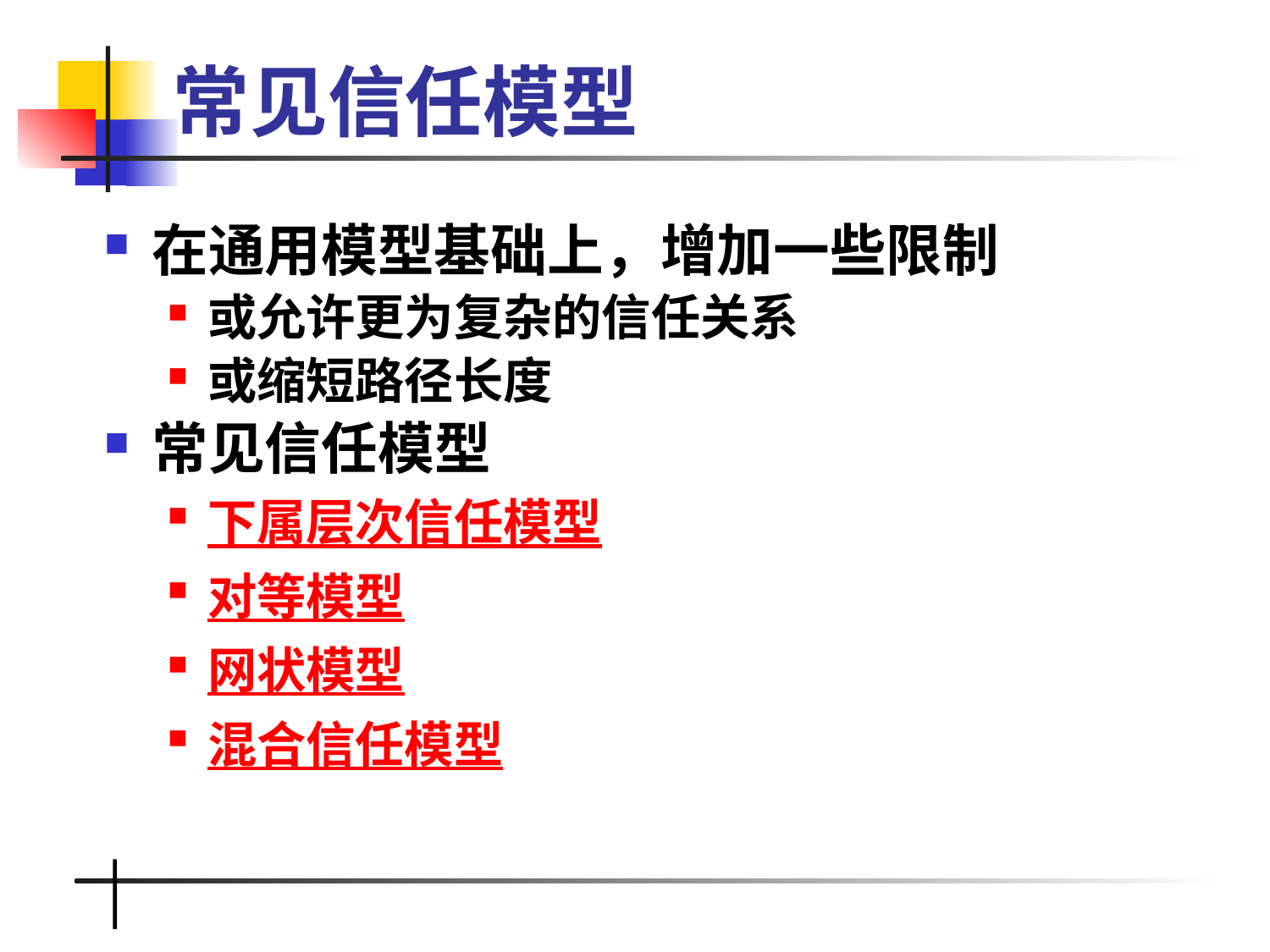

# 常见信任模型
在通用模型基础上，增加一些限制
或允许更为复杂的信任关系
或缩短路径长度
常见信任模型
下属层次信任模型
对等模型
网状模型
混合信任模型